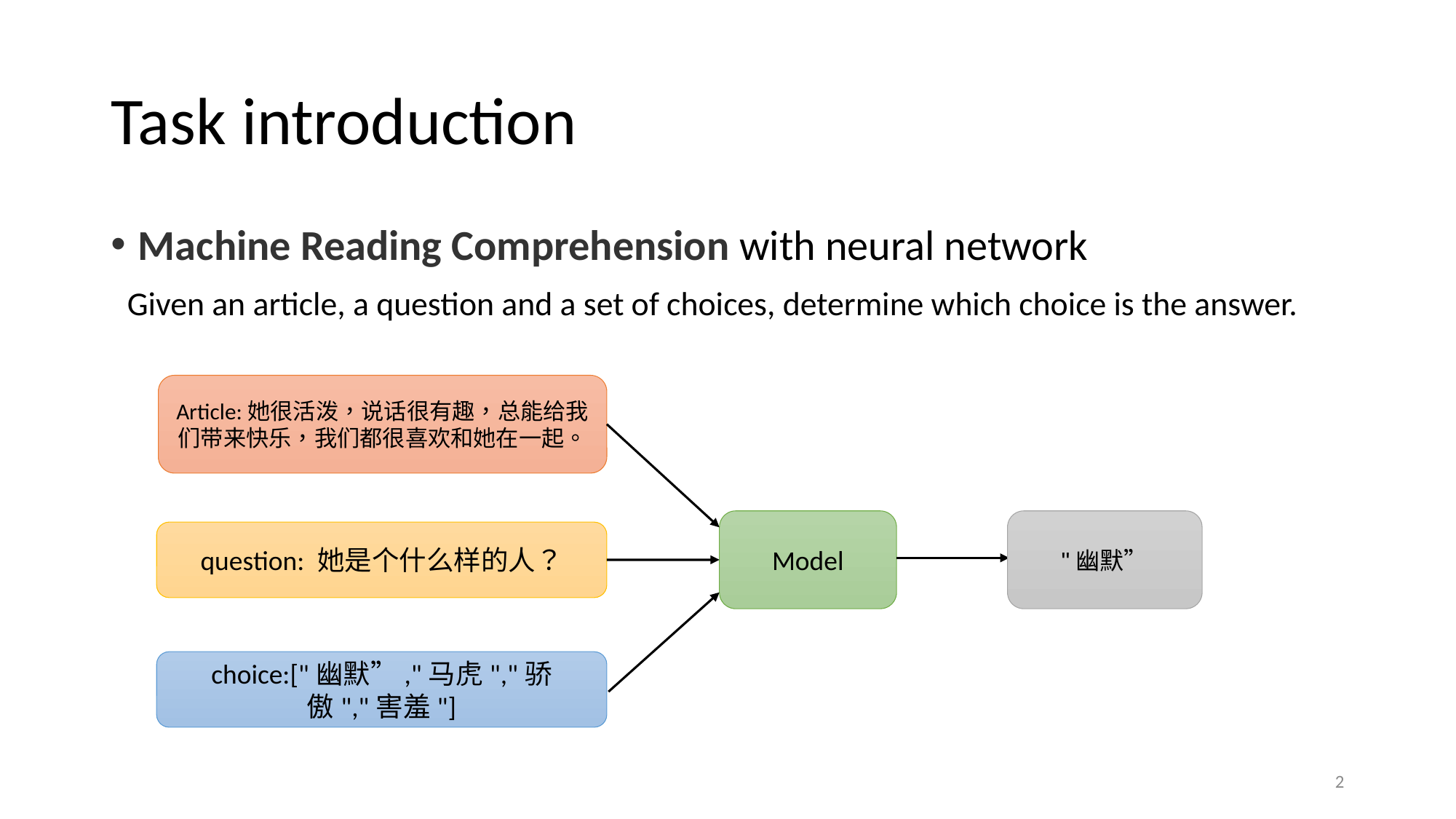

# Task introduction
Machine Reading Comprehension with neural network
  Given an article, a question and a set of choices, determine which choice is the answer.

Article:她很活泼，说话很有趣，总能给我们带来快乐，我们都很喜欢和她在一起。
Model
"幽默”
question: 她是个什么样的人？
choice:["幽默”,"马虎","骄傲","害羞"]
2